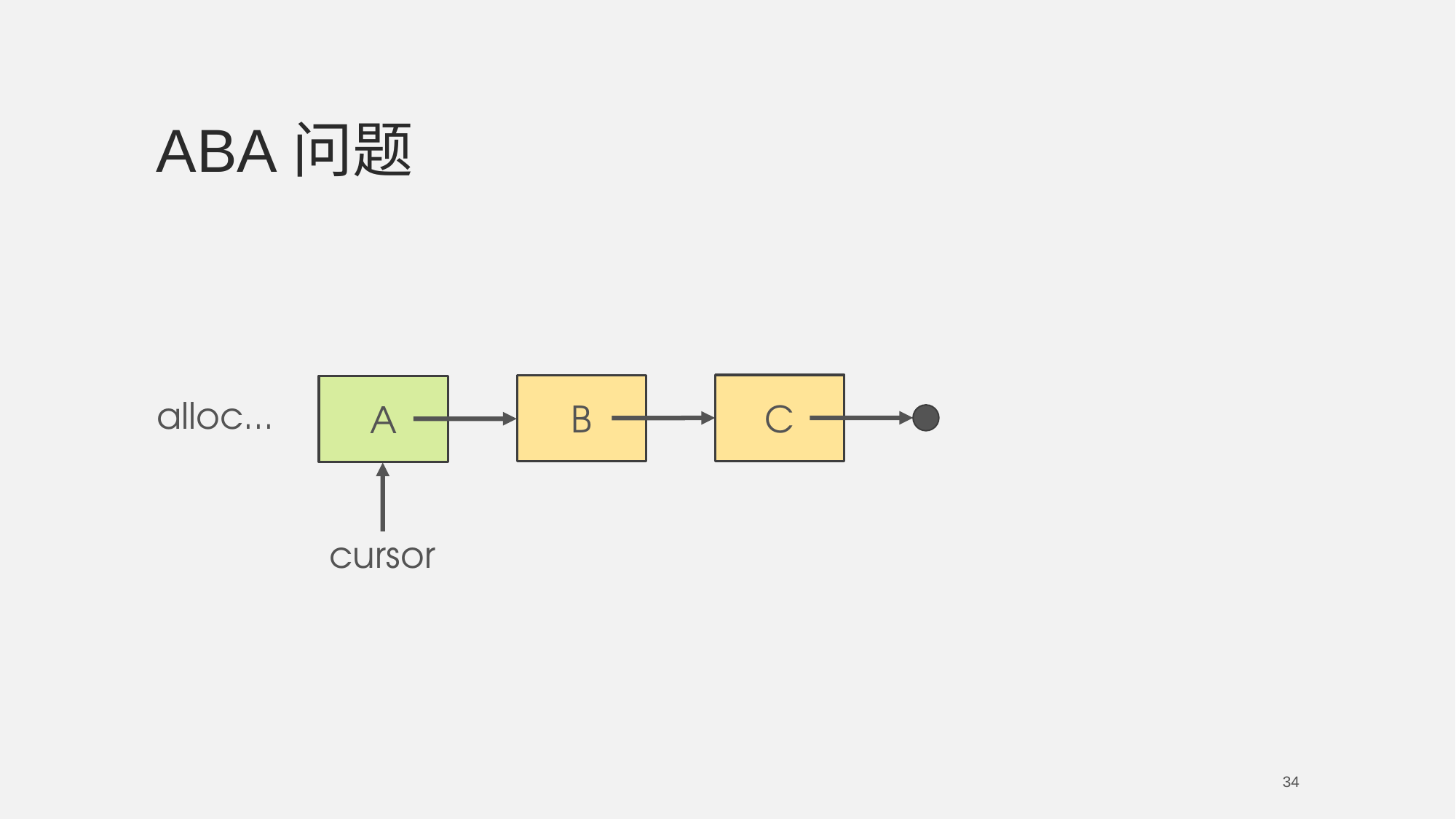

# ABA问题
C
B
A
alloc...

cursor
34